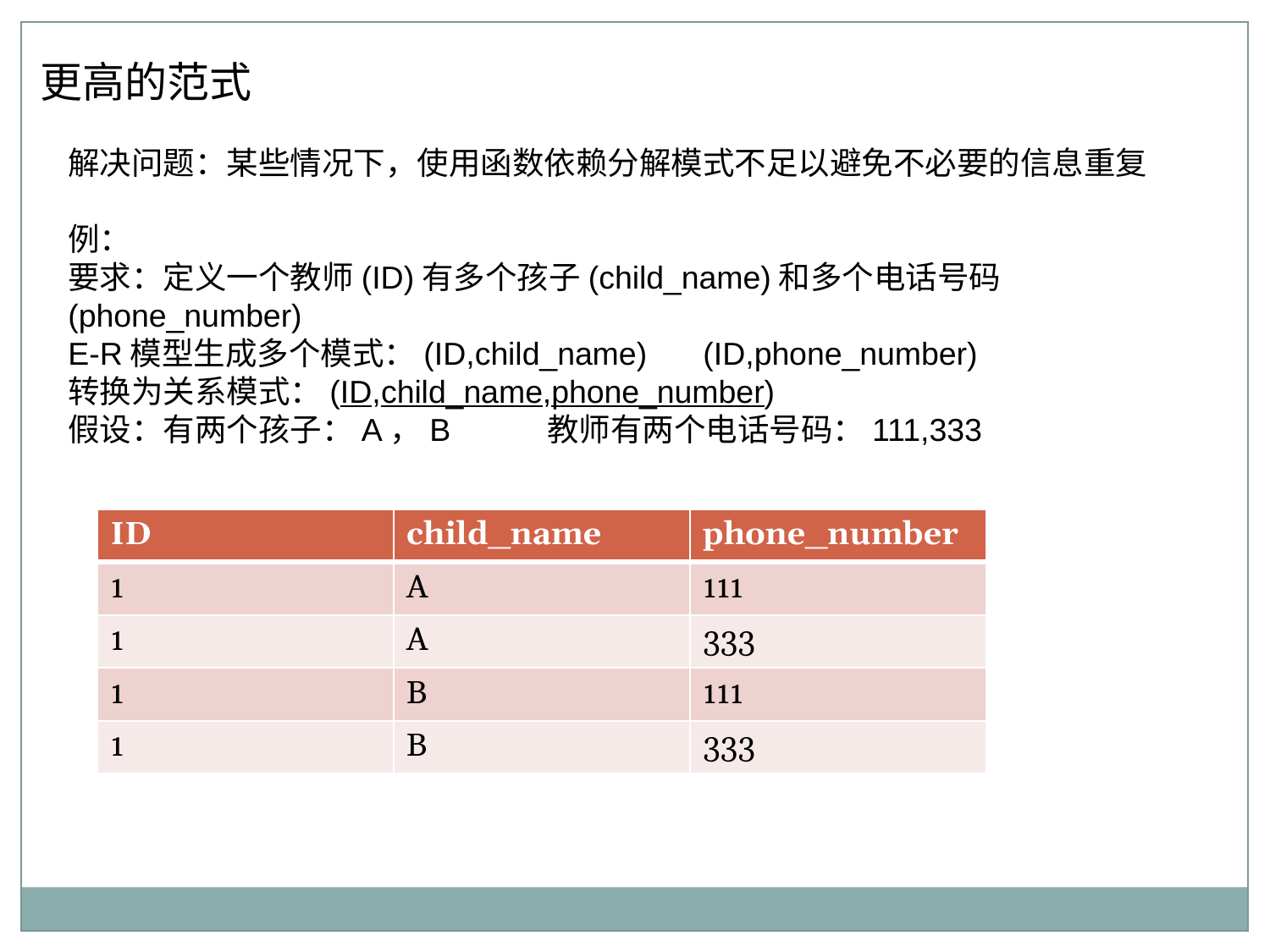

更高的范式
解决问题：某些情况下，使用函数依赖分解模式不足以避免不必要的信息重复

例：
要求：定义一个教师(ID)有多个孩子(child_name)和多个电话号码(phone_number)
E-R模型生成多个模式：(ID,child_name)	(ID,phone_number)
转换为关系模式：(ID,child_name,phone_number)
假设：有两个孩子：A，B          教师有两个电话号码：111,333
| ID | child\_name | phone\_number |
| --- | --- | --- |
| 1 | A | 111 |
| 1 | A | 333 |
| 1 | B | 111 |
| 1 | B | 333 |